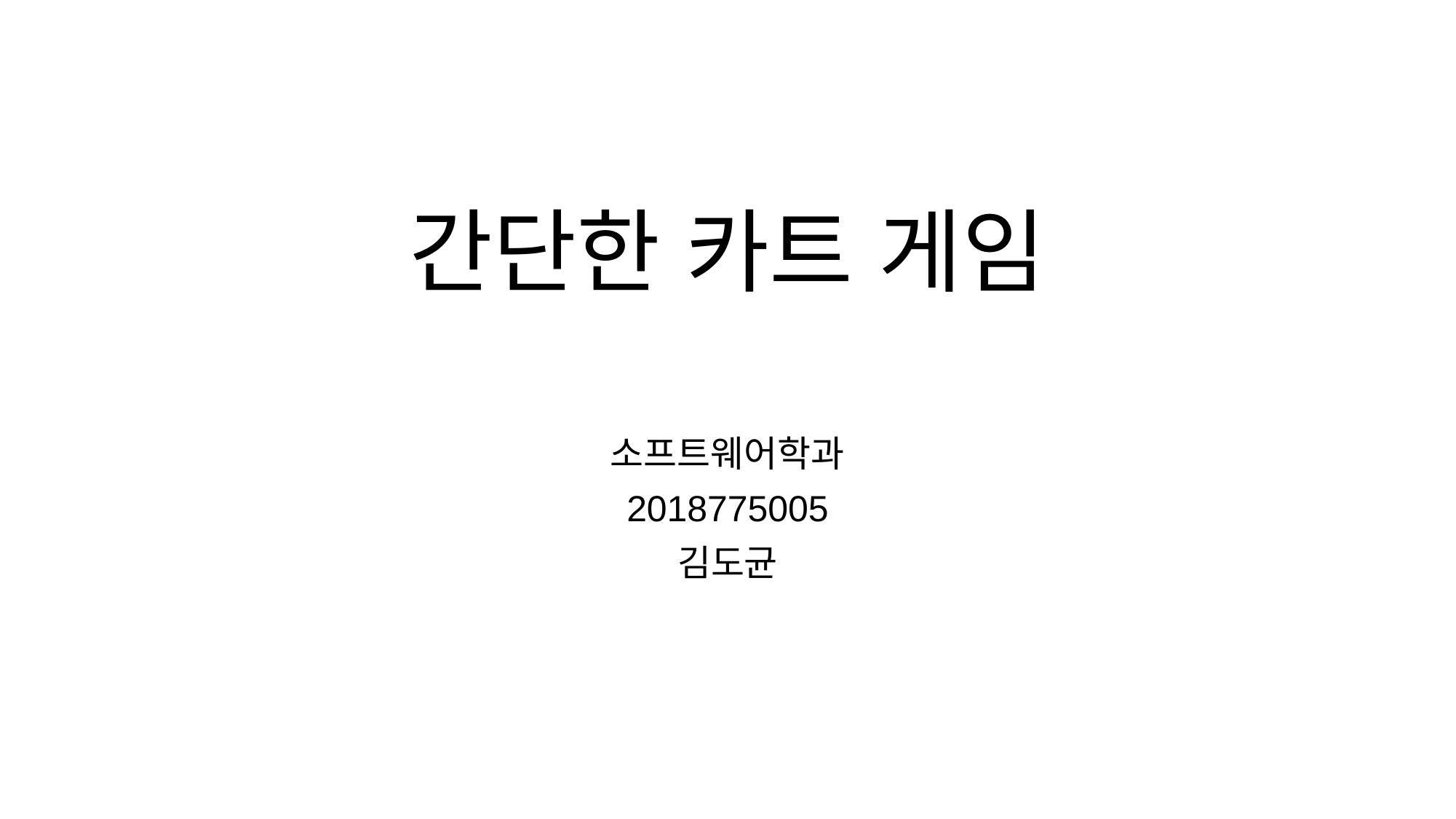

# 간단한 카트 게임
소프트웨어학과
2018775005
김도균